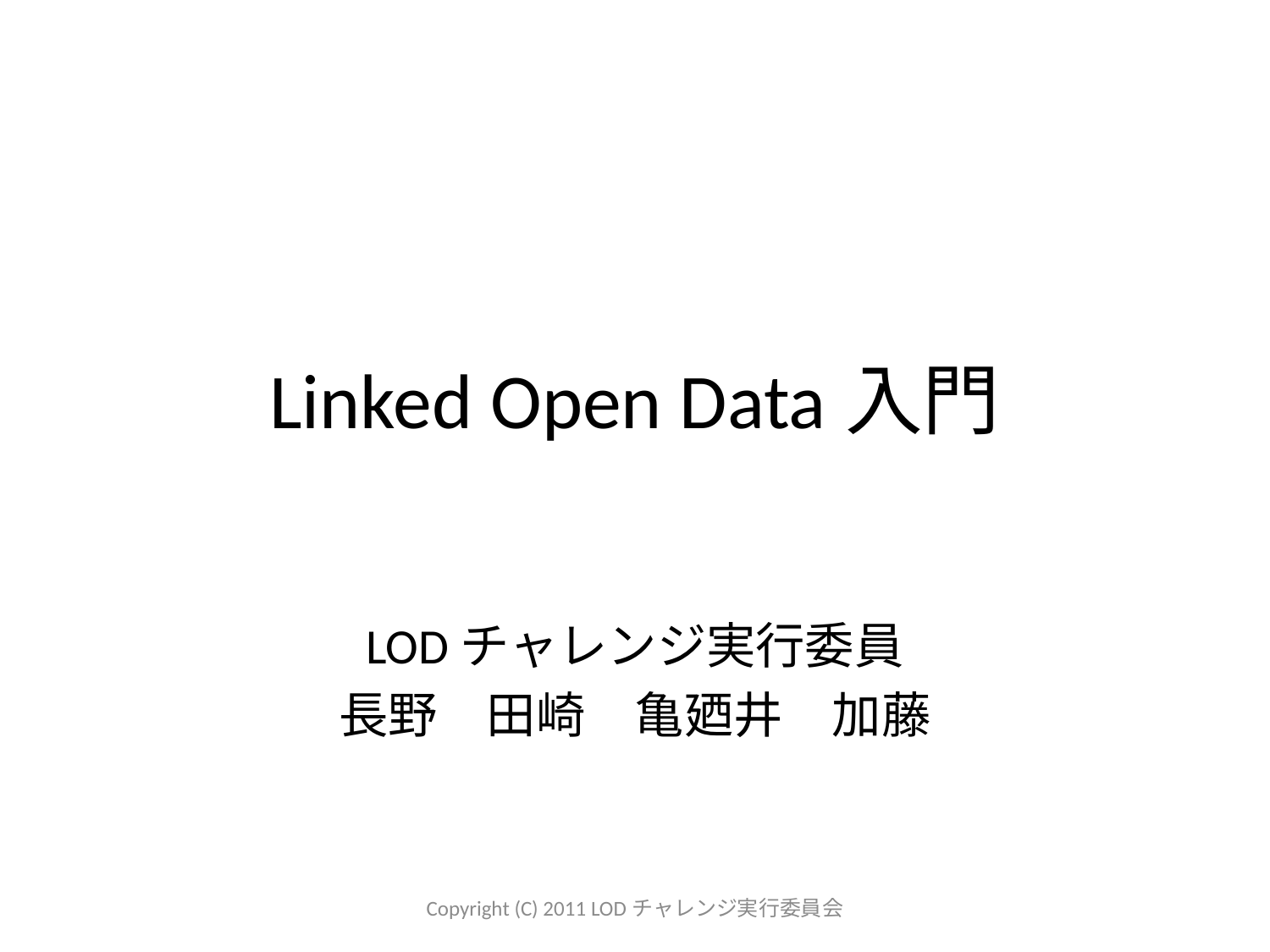

# Linked Open Data入門

LODチャレンジ実行委員
長野　田崎　亀廼井　加藤
Copyright (C) 2011 LODチャレンジ実行委員会